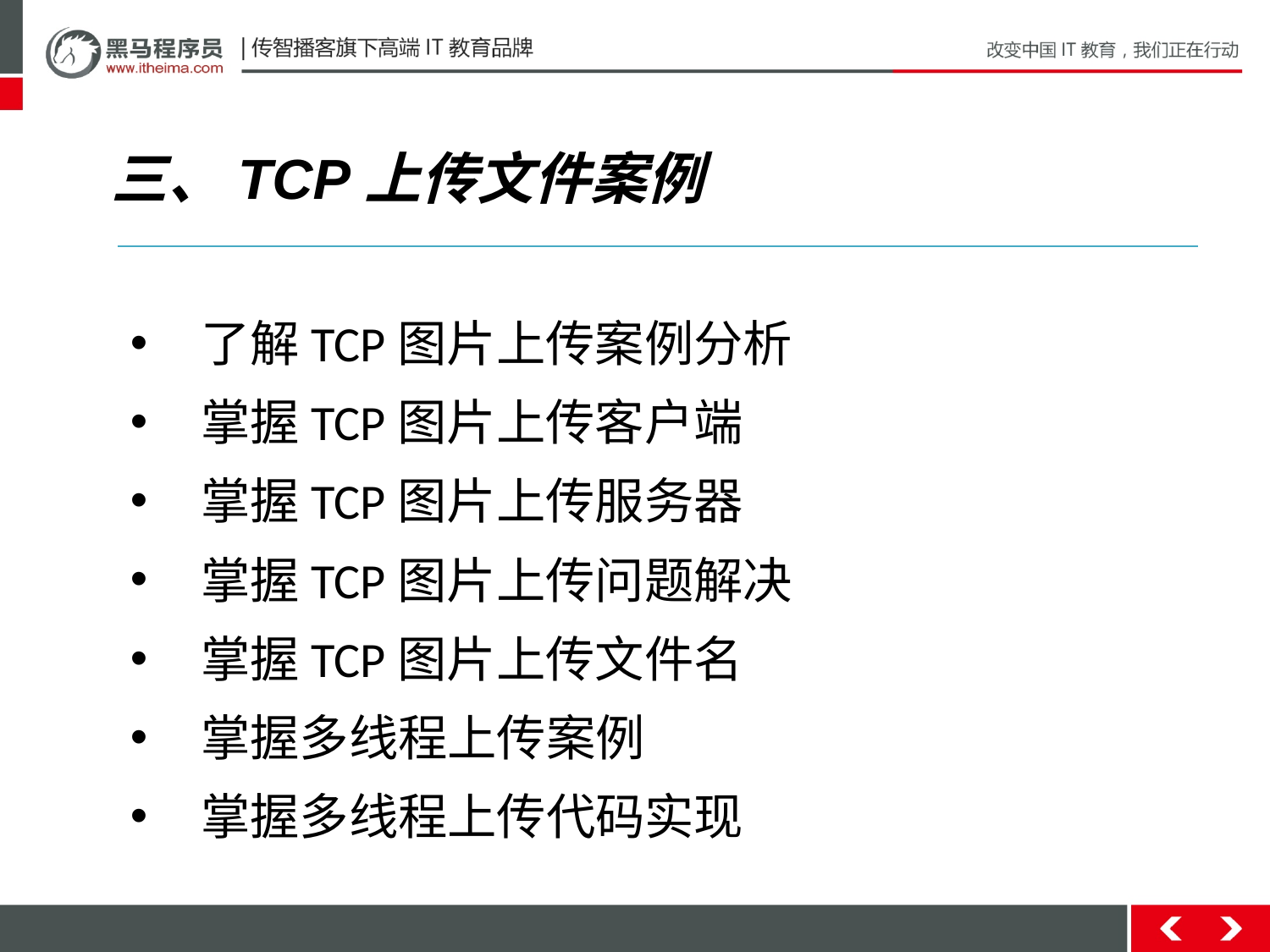

三、TCP上传文件案例
 了解TCP图片上传案例分析
 掌握TCP图片上传客户端
 掌握TCP图片上传服务器
 掌握TCP图片上传问题解决
 掌握TCP图片上传文件名
 掌握多线程上传案例
 掌握多线程上传代码实现